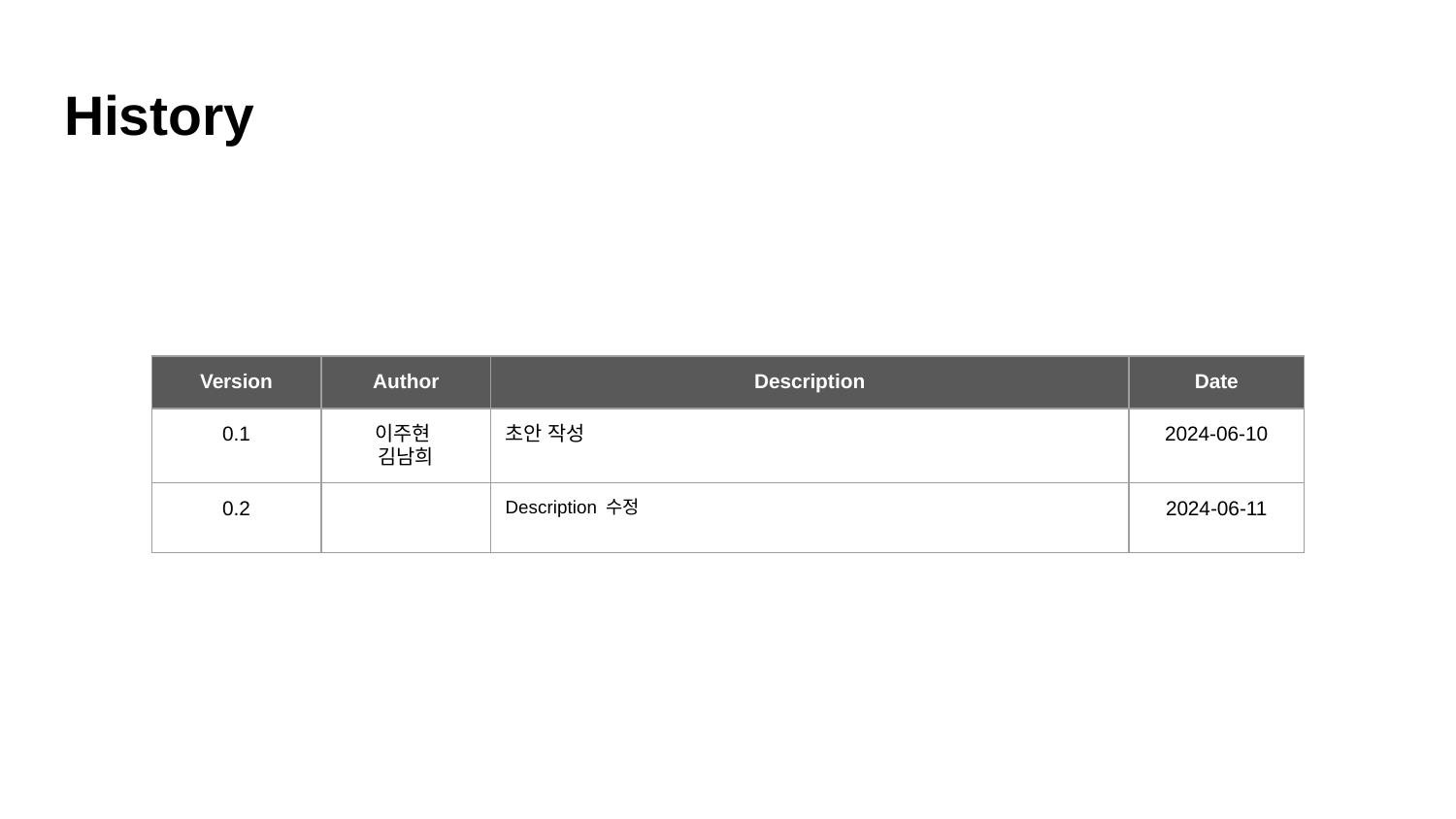

# History
| Version | Author | Description | Date |
| --- | --- | --- | --- |
| 0.1 | 이주현 김남희 | 초안 작성 | 2024-06-10 |
| 0.2 |  | Description 수정 | 2024-06-11 |